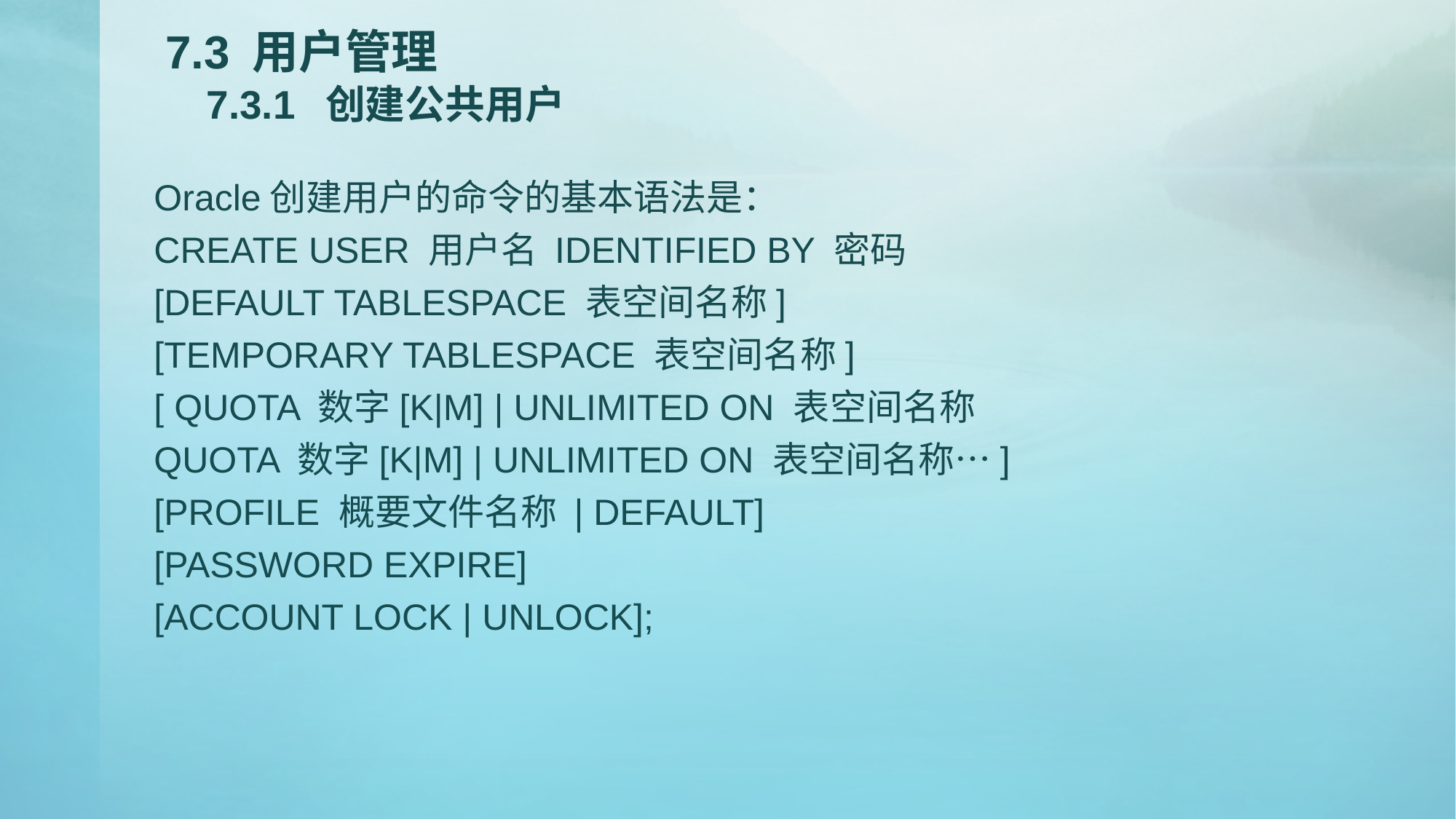

# 7.3 用户管理 7.3.1  创建公共用户
Oracle创建用户的命令的基本语法是：
CREATE USER 用户名 IDENTIFIED BY 密码
[DEFAULT TABLESPACE 表空间名称]
[TEMPORARY TABLESPACE 表空间名称]
[ QUOTA 数字[K|M] | UNLIMITED ON 表空间名称
QUOTA 数字[K|M] | UNLIMITED ON 表空间名称…]
[PROFILE 概要文件名称 | DEFAULT]
[PASSWORD EXPIRE]
[ACCOUNT LOCK | UNLOCK];